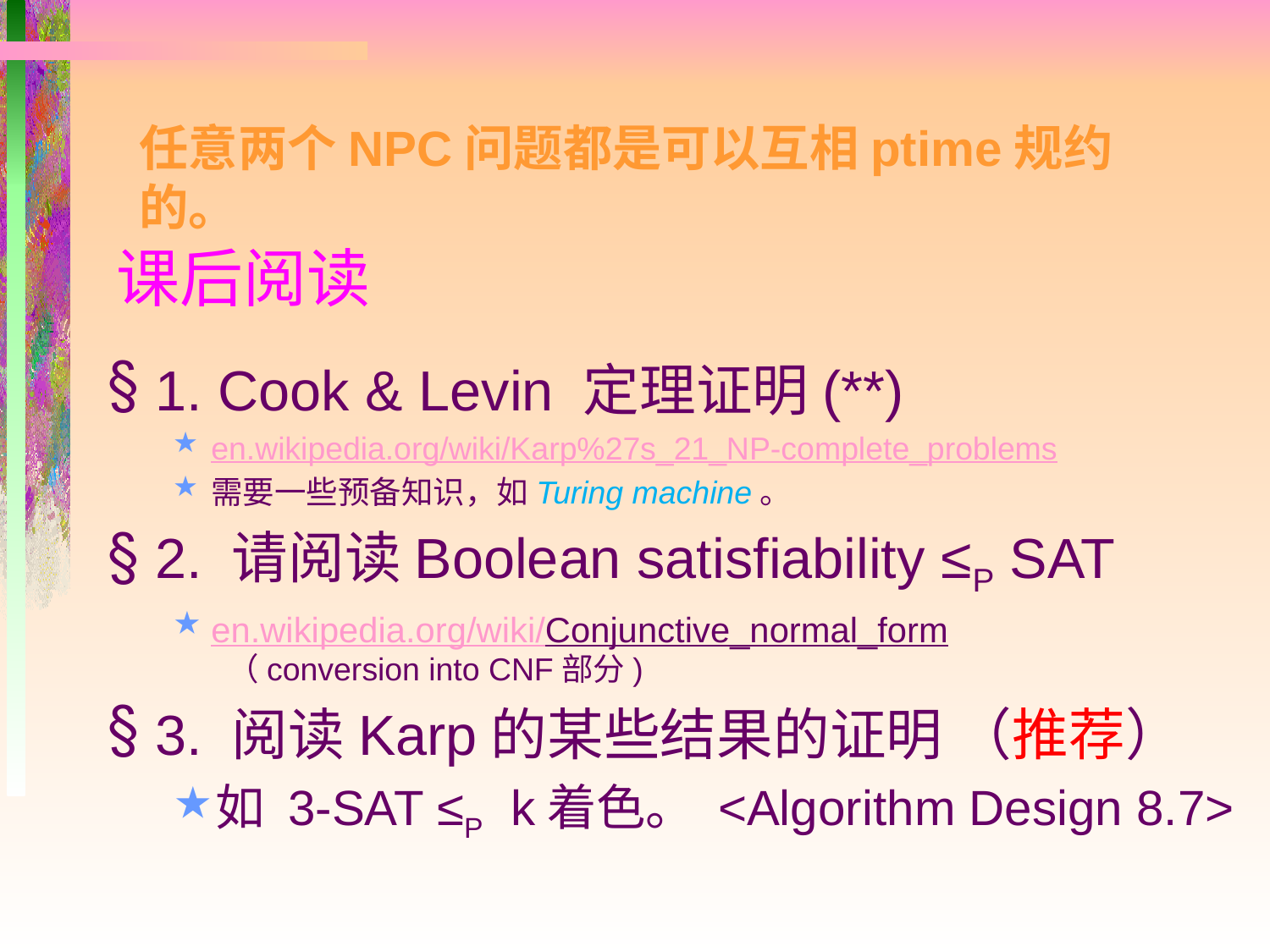

任意两个NPC问题都是可以互相ptime规约的。
# 课后阅读
1. Cook & Levin 定理证明(**)
en.wikipedia.org/wiki/Karp%27s_21_NP-complete_problems
需要一些预备知识，如Turing machine。
2. 请阅读Boolean satisfiability ≤P SAT
en.wikipedia.org/wiki/Conjunctive_normal_form
 （conversion into CNF部分)
3. 阅读Karp的某些结果的证明 （推荐）
如 3-SAT ≤P  k着色。 <Algorithm Design 8.7>